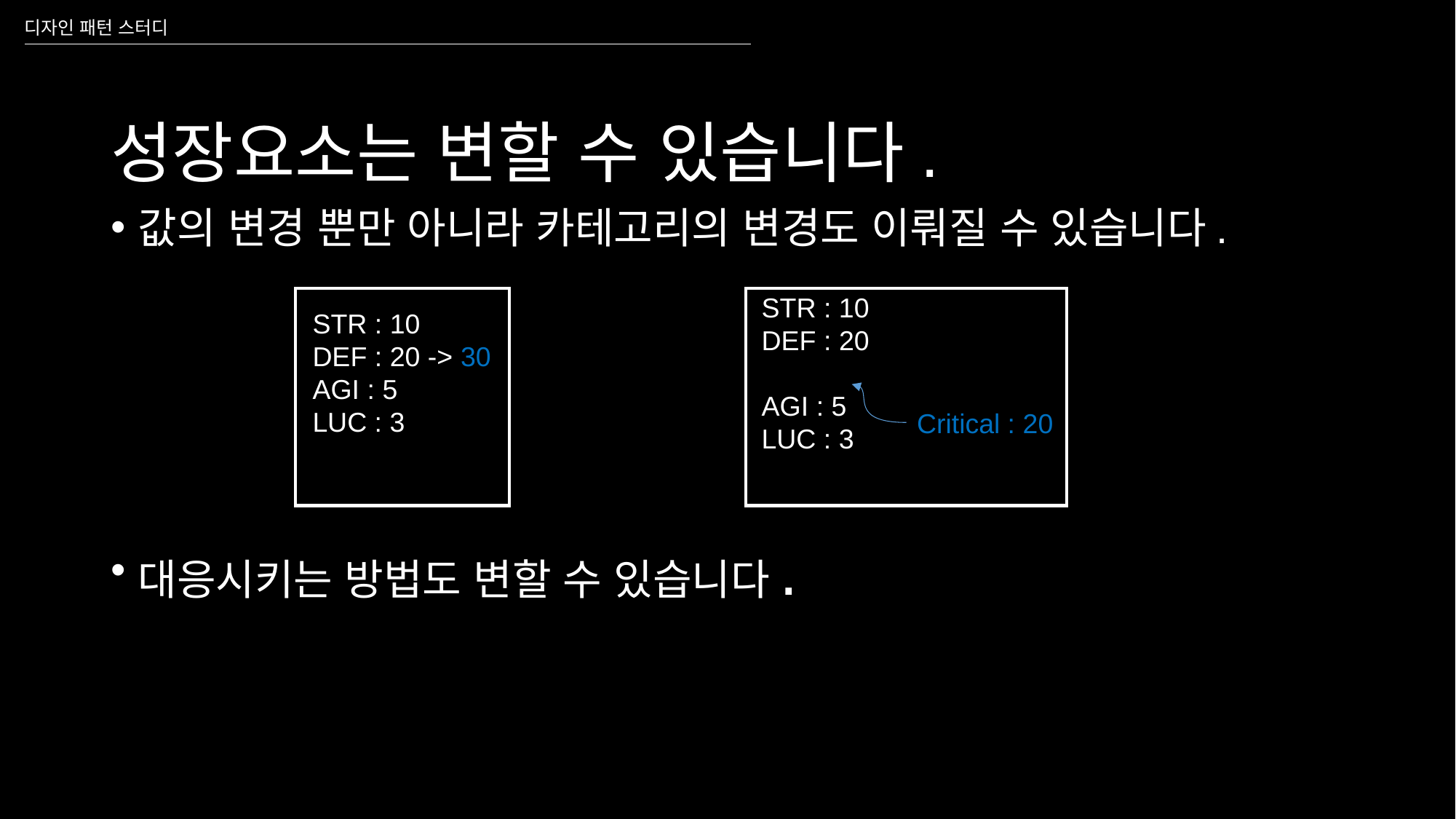

디자인 패턴 스터디
성장요소는 변할 수 있습니다.
값의 변경 뿐만 아니라 카테고리의 변경도 이뤄질 수 있습니다.

대응시키는 방법도 변할 수 있습니다.
STR : 10
DEF : 20

AGI : 5
LUC : 3

STR : 10
DEF : 20 -> 30
AGI : 5
LUC : 3
Critical : 20